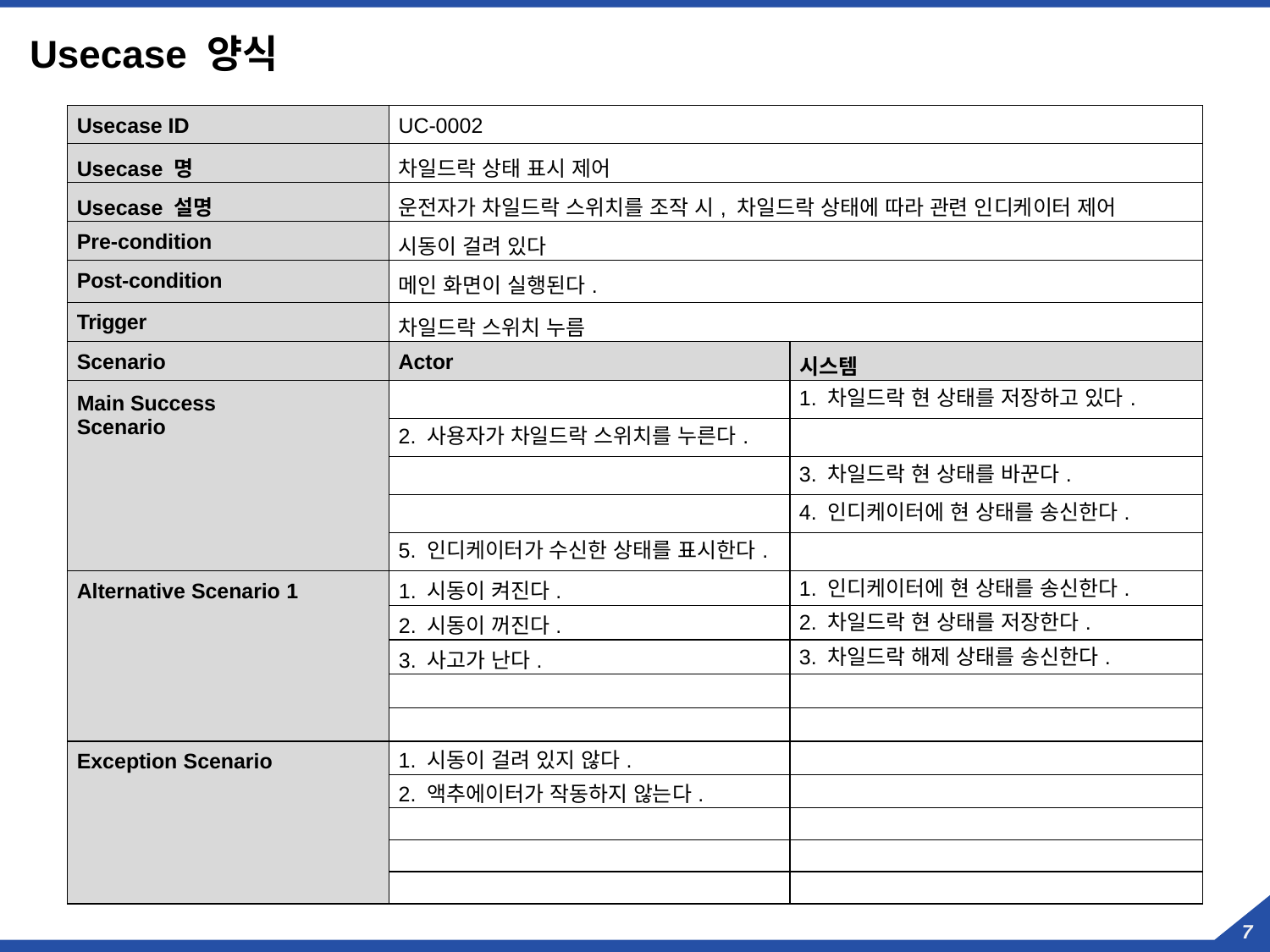

# Usecase 양식
| Usecase ID | UC-0002 |  |
| --- | --- | --- |
| Usecase 명 | 차일드락 상태 표시 제어 |  |
| Usecase 설명 | 운전자가 차일드락 스위치를 조작 시, 차일드락 상태에 따라 관련 인디케이터 제어 |  |
| Pre-condition | 시동이 걸려 있다 |  |
| Post-condition | 메인 화면이 실행된다. |  |
| Trigger | 차일드락 스위치 누름 |  |
| Scenario | Actor | 시스템 |
| Main Success Scenario |  | 1. 차일드락 현 상태를 저장하고 있다. |
|  | 2. 사용자가 차일드락 스위치를 누른다. |  |
|  |  | 3. 차일드락 현 상태를 바꾼다. |
|  |  | 4. 인디케이터에 현 상태를 송신한다. |
|  | 5. 인디케이터가 수신한 상태를 표시한다. |  |
| Alternative Scenario 1 | 1. 시동이 켜진다. | 1. 인디케이터에 현 상태를 송신한다. |
|  | 2. 시동이 꺼진다. | 2. 차일드락 현 상태를 저장한다. |
|  | 3. 사고가 난다. | 3. 차일드락 해제 상태를 송신한다. |
|  |  |  |
|  |  |  |
| Exception Scenario | 1. 시동이 걸려 있지 않다. |  |
|  | 2. 액추에이터가 작동하지 않는다. |  |
|  |  |  |
|  |  |  |
|  |  |  |